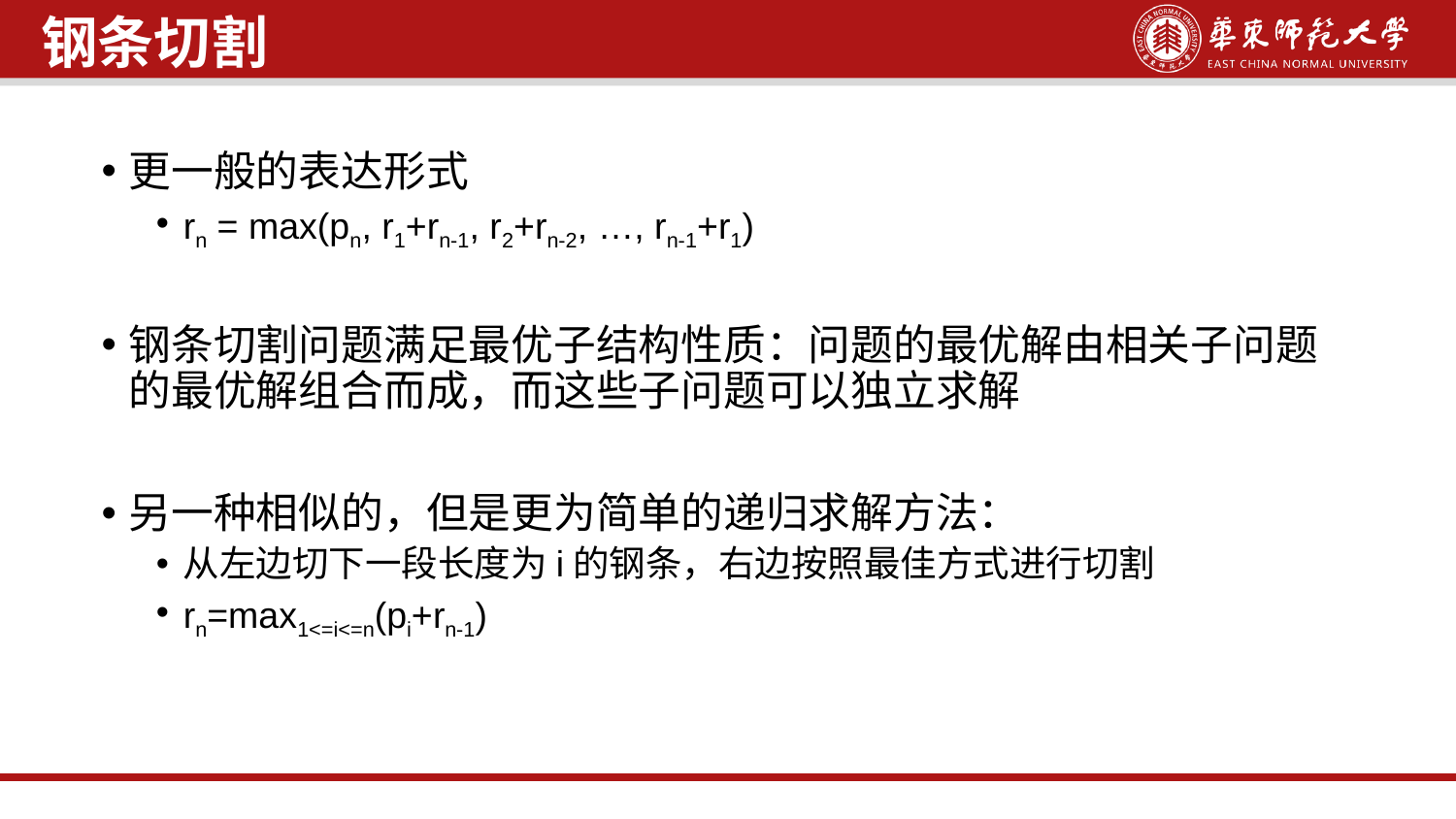

钢条切割
更一般的表达形式
rn = max(pn, r1+rn-1, r2+rn-2, …, rn-1+r1)

钢条切割问题满足最优子结构性质：问题的最优解由相关子问题的最优解组合而成，而这些子问题可以独立求解

另一种相似的，但是更为简单的递归求解方法：
从左边切下一段长度为i的钢条，右边按照最佳方式进行切割
rn=max1<=i<=n(pi+rn-1)